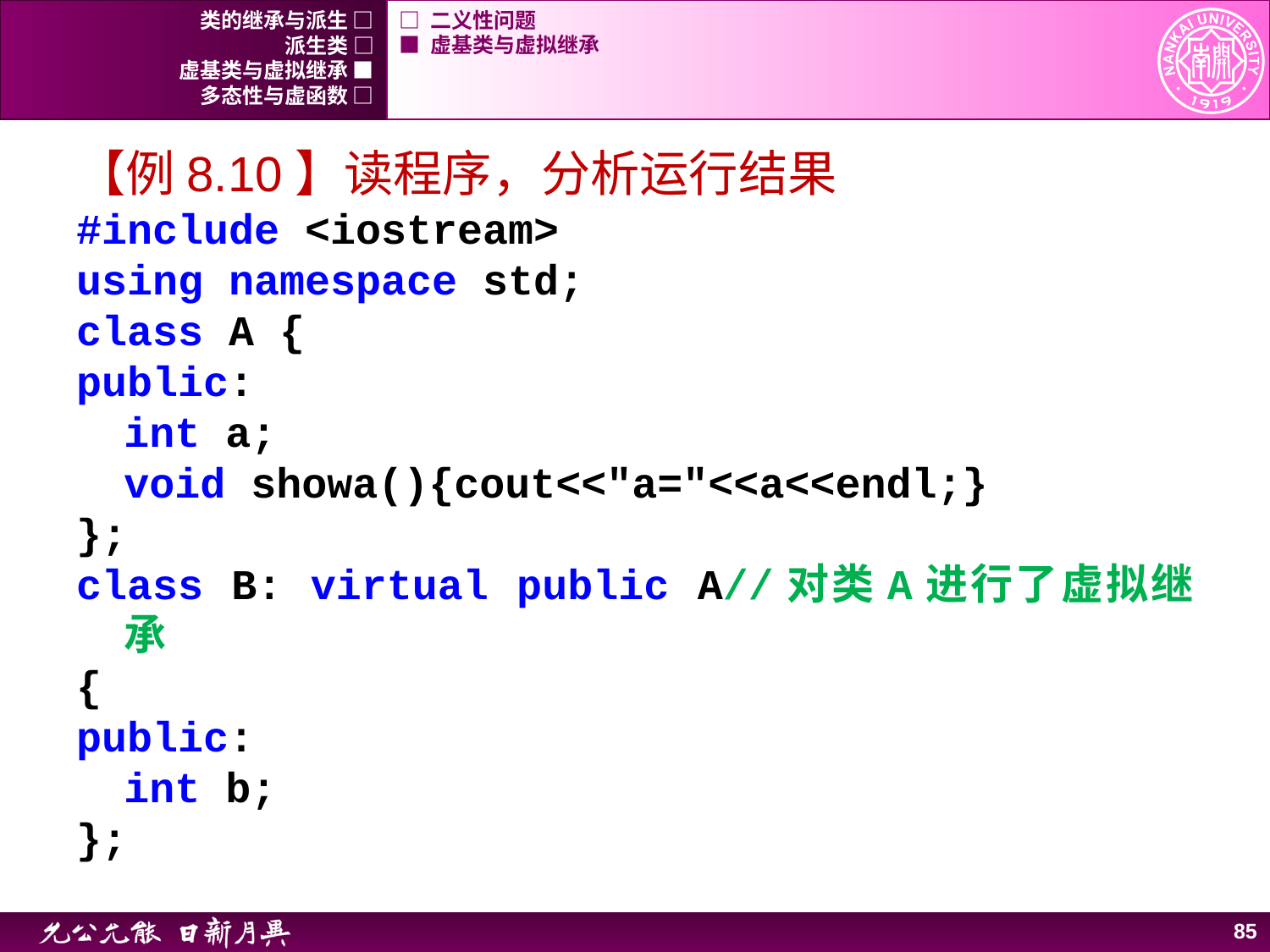

类的继承与派生 □
□ 二义性问题
派生类 □
■ 虚基类与虚拟继承
虚基类与虚拟继承 ■

多态性与虚函数 □

【例8.10】读程序，分析运行结果
#include <iostream>
using namespace std;
class A {
public:
	int a;
	void showa(){cout<<"a="<<a<<endl;}
};
class B: virtual public A//对类A进行了虚拟继承
{
public:
	int b;
};
85